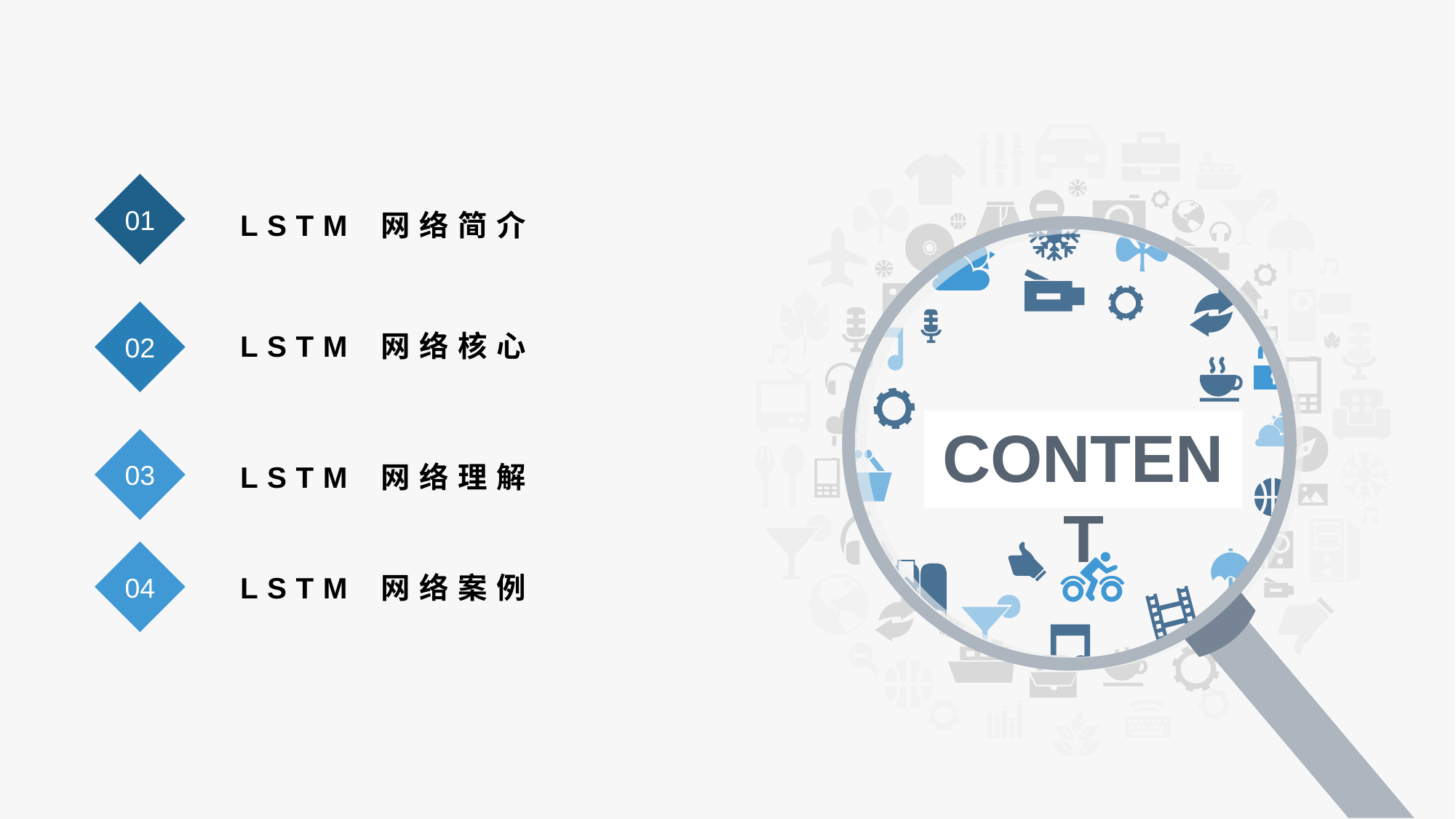

01
  LSTM 网络简介
02
  LSTM 网络核心
03
  LSTM 网络理解
CONTENT
04
  LSTM 网络案例